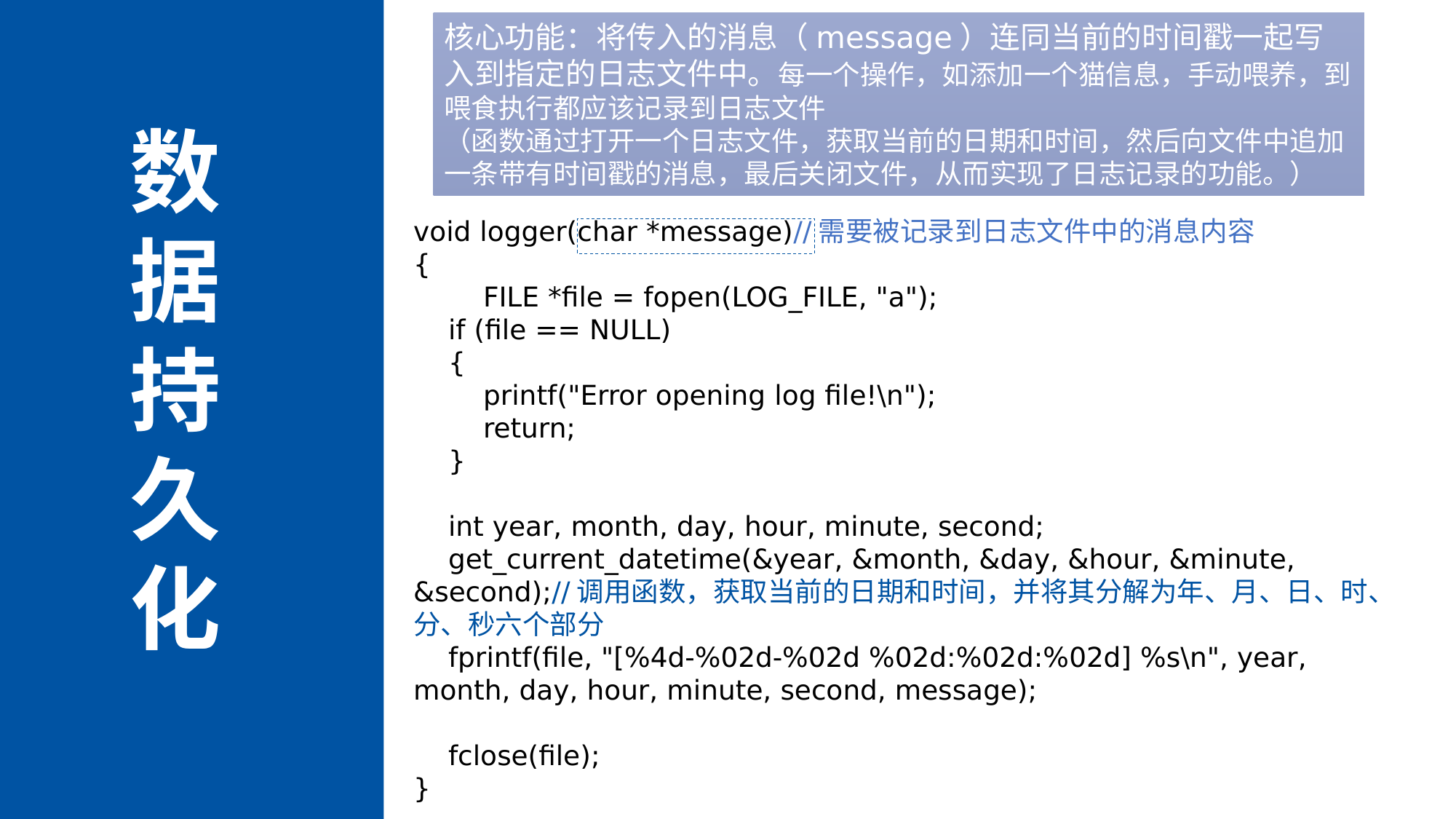

核心功能：将传入的消息（message）连同当前的时间戳一起写入到指定的日志文件中。每一个操作，如添加一个猫信息，手动喂养，到喂食执行都应该记录到日志文件
（函数通过打开一个日志文件，获取当前的日期和时间，然后向文件中追加一条带有时间戳的消息，最后关闭文件，从而实现了日志记录的功能。）
数据持久化
void logger(char *message)//需要被记录到日志文件中的消息内容
{
        FILE *file = fopen(LOG_FILE, "a");
    if (file == NULL)
    {
        printf("Error opening log file!\n");
        return;
    }

    int year, month, day, hour, minute, second;
    get_current_datetime(&year, &month, &day, &hour, &minute, &second);//调用函数，获取当前的日期和时间，并将其分解为年、月、日、时、分、秒六个部分
    fprintf(file, "[%4d-%02d-%02d %02d:%02d:%02d] %s\n", year, month, day, hour, minute, second, message);

    fclose(file);
}